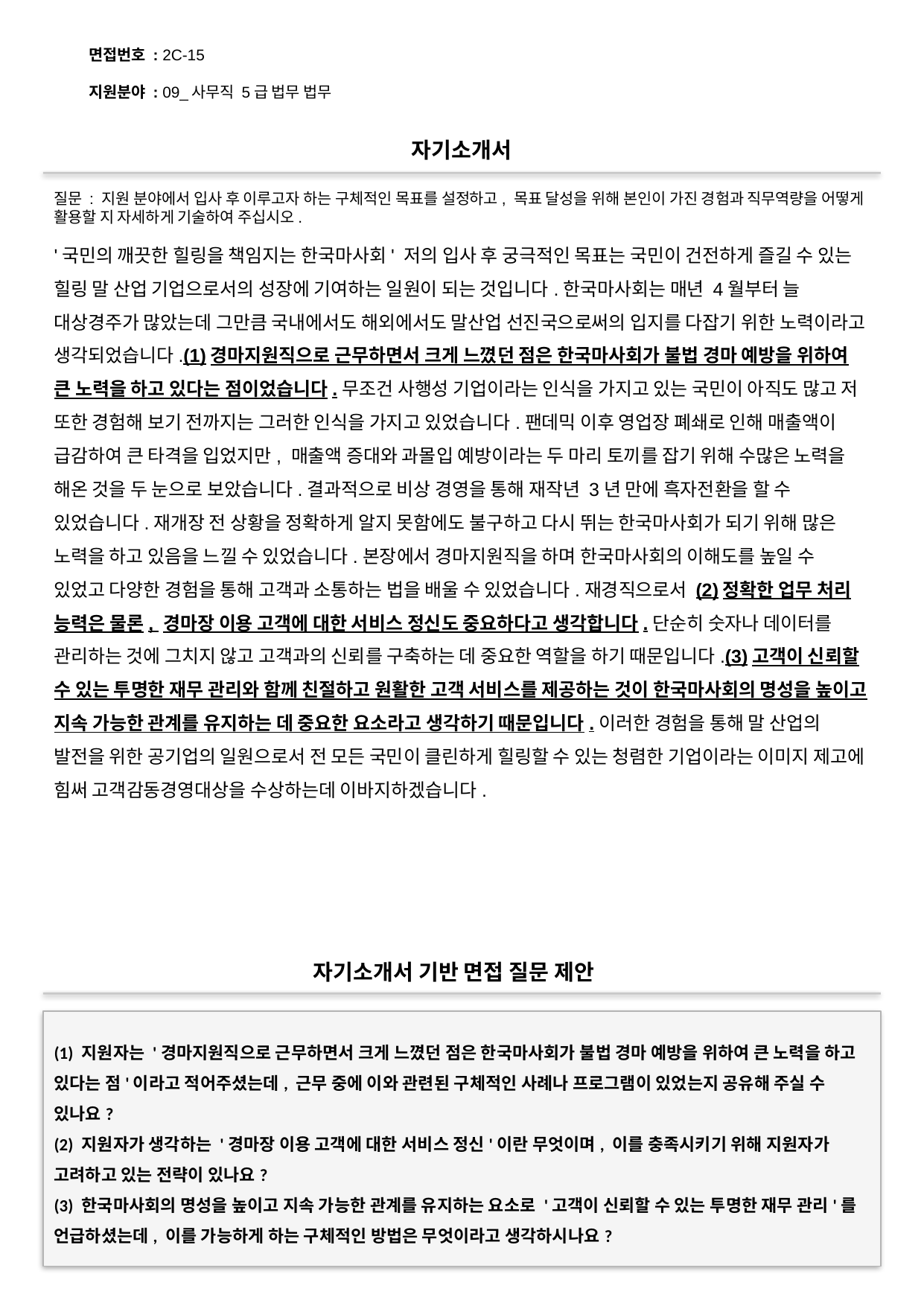

면접번호 : 2C-15

지원분야 : 09_사무직 5급 법무 법무
#

자기소개서

질문 : 지원 분야에서 입사 후 이루고자 하는 구체적인 목표를 설정하고, 목표 달성을 위해 본인이 가진 경험과 직무역량을 어떻게 활용할 지 자세하게 기술하여 주십시오.

'국민의 깨끗한 힐링을 책임지는 한국마사회' 저의 입사 후 궁극적인 목표는 국민이 건전하게 즐길 수 있는 힐링 말 산업 기업으로서의 성장에 기여하는 일원이 되는 것입니다.한국마사회는 매년 4월부터 늘 대상경주가 많았는데 그만큼 국내에서도 해외에서도 말산업 선진국으로써의 입지를 다잡기 위한 노력이라고 생각되었습니다.(1)경마지원직으로 근무하면서 크게 느꼈던 점은 한국마사회가 불법 경마 예방을 위하여 큰 노력을 하고 있다는 점이었습니다.무조건 사행성 기업이라는 인식을 가지고 있는 국민이 아직도 많고 저 또한 경험해 보기 전까지는 그러한 인식을 가지고 있었습니다.팬데믹 이후 영업장 폐쇄로 인해 매출액이 급감하여 큰 타격을 입었지만, 매출액 증대와 과몰입 예방이라는 두 마리 토끼를 잡기 위해 수많은 노력을 해온 것을 두 눈으로 보았습니다.결과적으로 비상 경영을 통해 재작년 3년 만에 흑자전환을 할 수 있었습니다.재개장 전 상황을 정확하게 알지 못함에도 불구하고 다시 뛰는 한국마사회가 되기 위해 많은 노력을 하고 있음을 느낄 수 있었습니다.본장에서 경마지원직을 하며 한국마사회의 이해도를 높일 수 있었고 다양한 경험을 통해 고객과 소통하는 법을 배울 수 있었습니다.재경직으로서 (2)정확한 업무 처리 능력은 물론, 경마장 이용 고객에 대한 서비스 정신도 중요하다고 생각합니다.단순히 숫자나 데이터를 관리하는 것에 그치지 않고 고객과의 신뢰를 구축하는 데 중요한 역할을 하기 때문입니다.(3)고객이 신뢰할 수 있는 투명한 재무 관리와 함께 친절하고 원활한 고객 서비스를 제공하는 것이 한국마사회의 명성을 높이고 지속 가능한 관계를 유지하는 데 중요한 요소라고 생각하기 때문입니다.이러한 경험을 통해 말 산업의 발전을 위한 공기업의 일원으로서 전 모든 국민이 클린하게 힐링할 수 있는 청렴한 기업이라는 이미지 제고에 힘써 고객감동경영대상을 수상하는데 이바지하겠습니다.

자기소개서 기반 면접 질문 제안

(1) 지원자는 '경마지원직으로 근무하면서 크게 느꼈던 점은 한국마사회가 불법 경마 예방을 위하여 큰 노력을 하고 있다는 점'이라고 적어주셨는데, 근무 중에 이와 관련된 구체적인 사례나 프로그램이 있었는지 공유해 주실 수 있나요?
(2) 지원자가 생각하는 '경마장 이용 고객에 대한 서비스 정신'이란 무엇이며, 이를 충족시키기 위해 지원자가 고려하고 있는 전략이 있나요?
(3) 한국마사회의 명성을 높이고 지속 가능한 관계를 유지하는 요소로 '고객이 신뢰할 수 있는 투명한 재무 관리'를 언급하셨는데, 이를 가능하게 하는 구체적인 방법은 무엇이라고 생각하시나요?